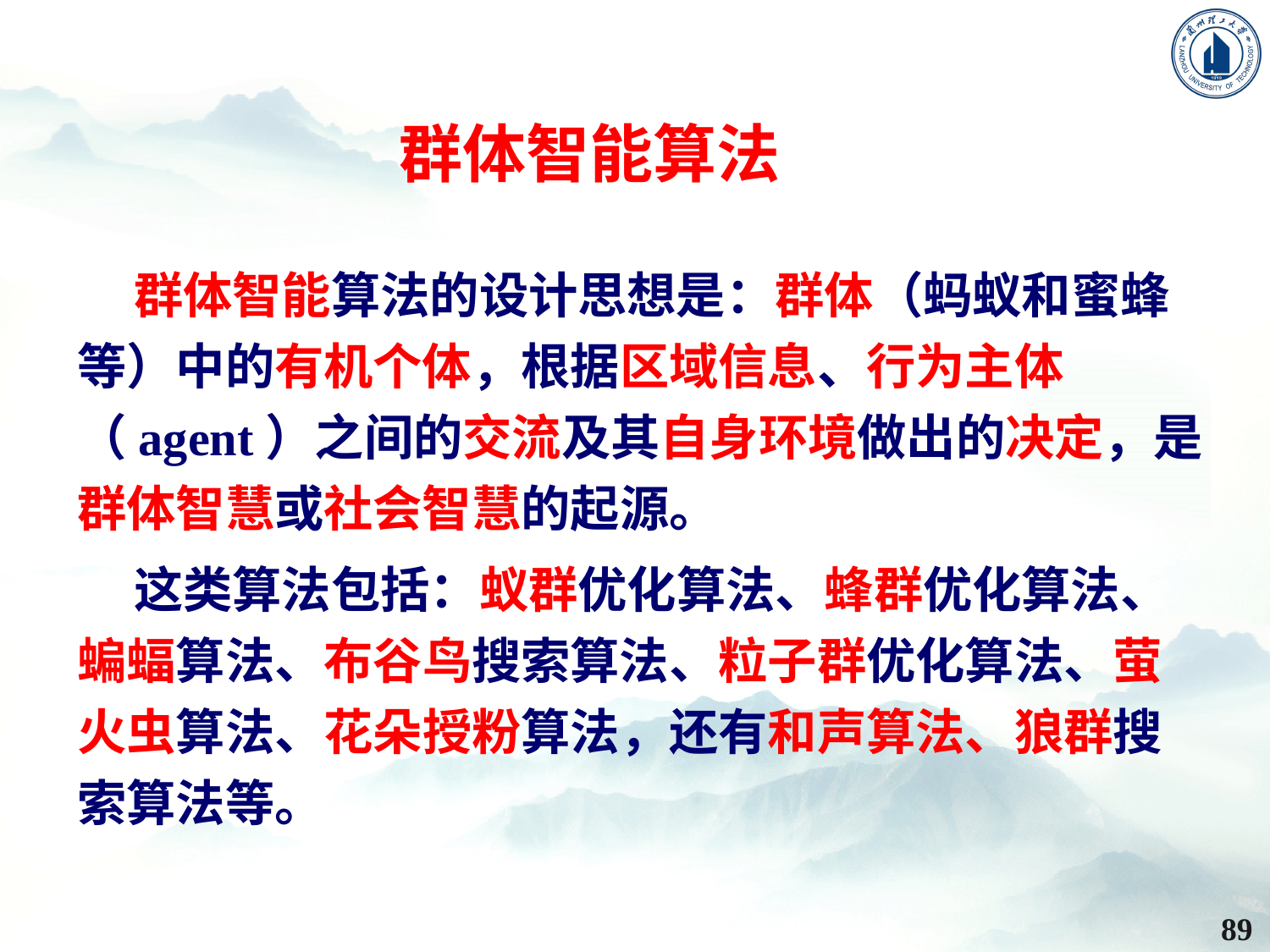

群体智能算法
    群体智能算法的设计思想是：群体（蚂蚁和蜜蜂等）中的有机个体，根据区域信息、行为主体（agent）之间的交流及其自身环境做出的决定，是群体智慧或社会智慧的起源。
    这类算法包括：蚁群优化算法、蜂群优化算法、蝙蝠算法、布谷鸟搜索算法、粒子群优化算法、萤火虫算法、花朵授粉算法，还有和声算法、狼群搜索算法等。
89